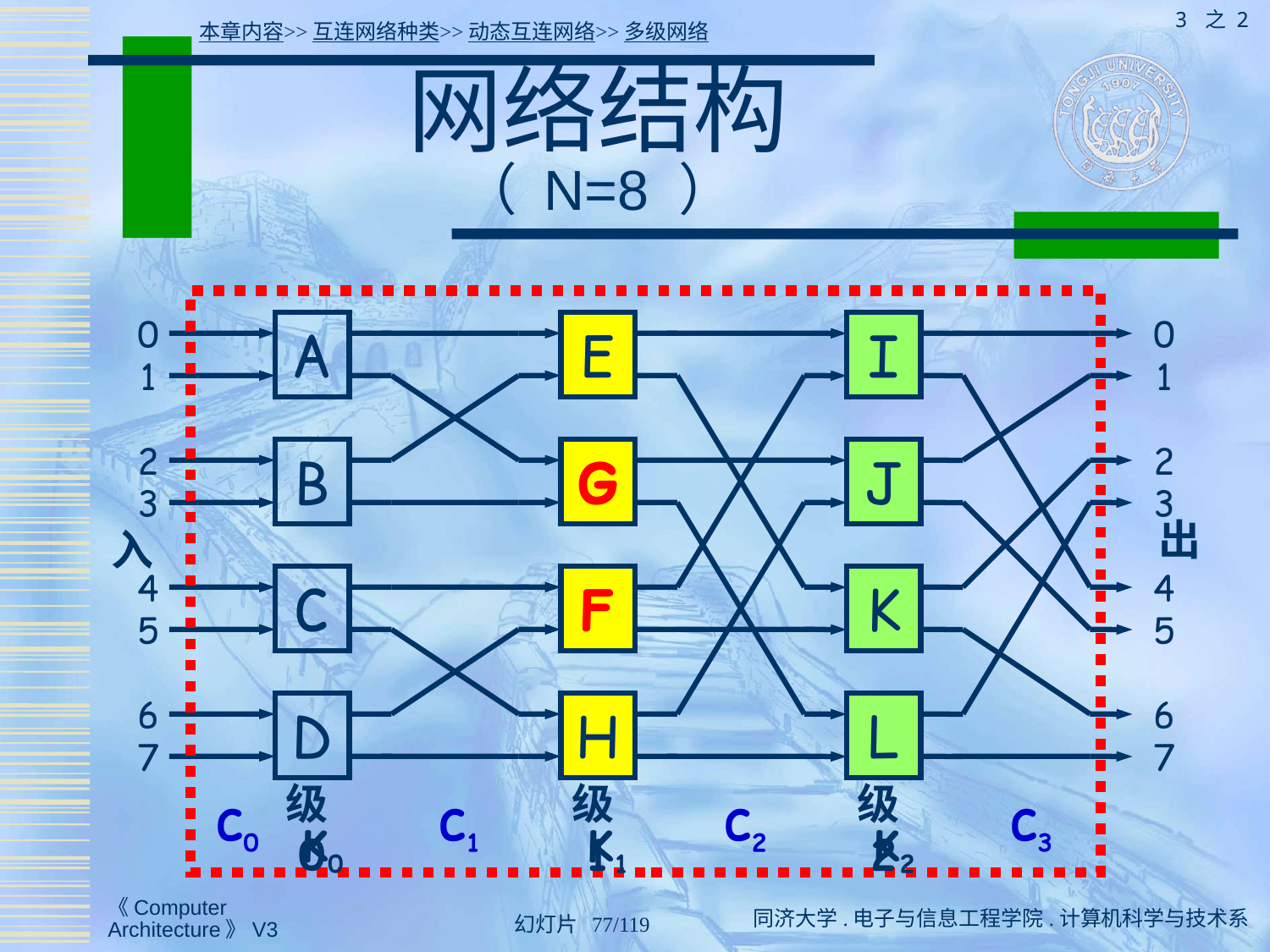

3 之 2
本章内容>>互连网络种类>>动态互连网络>>多级网络
# 网络结构 （ N=8 ）

0
A
E
I
0

1
1

2
B
G
J
2

3
3

出
入
4
C
F
K
4

5
5

6
D
H
L
6

7
7

级0
级1
级2
C0
C1
C2
C3
K0
K1
K2